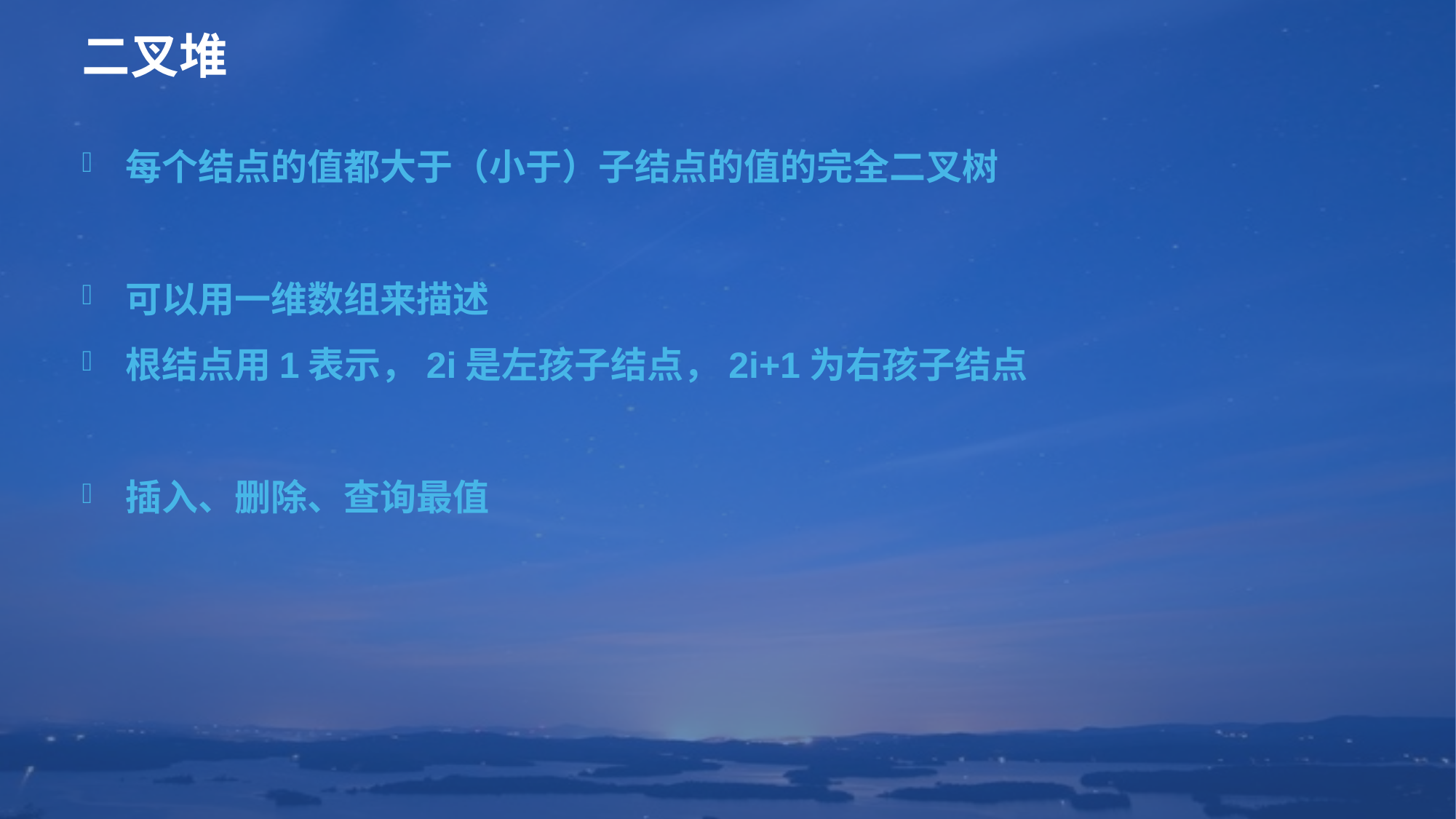

# 二叉堆
每个结点的值都大于（小于）子结点的值的完全二叉树

可以用一维数组来描述
根结点用1表示，2i是左孩子结点，2i+1为右孩子结点

插入、删除、查询最值